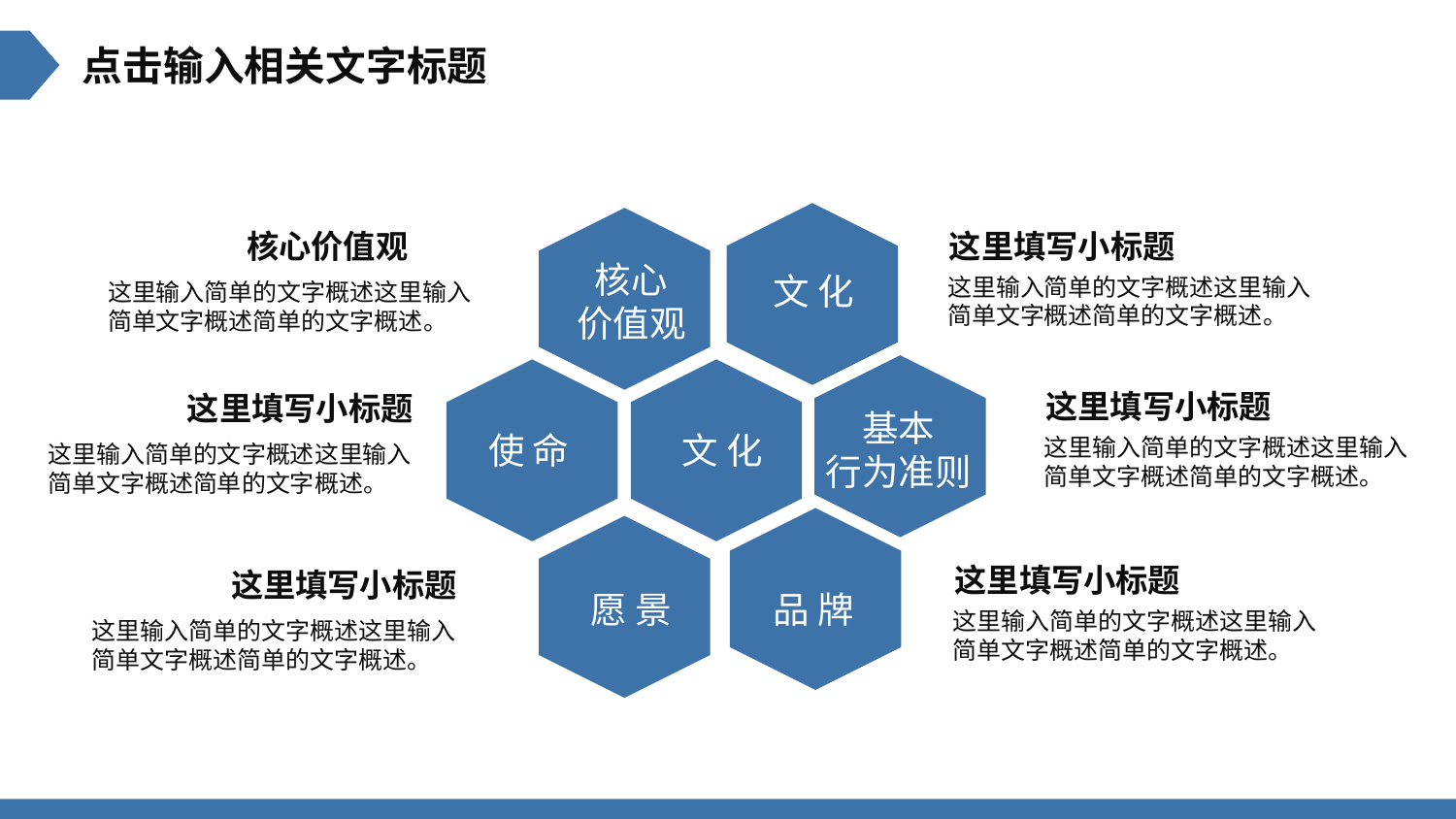

点击输入相关文字标题

核心价值观
这里填写小标题
核心
价值观
文 化
这里输入简单的文字概述这里输入简单文字概述简单的文字概述。
这里输入简单的文字概述这里输入简单文字概述简单的文字概述。

这里填写小标题
这里填写小标题
基本
行为准则
使 命
文 化
这里输入简单的文字概述这里输入简单文字概述简单的文字概述。
这里输入简单的文字概述这里输入简单文字概述简单的文字概述。

这里填写小标题
这里填写小标题
愿 景
品 牌
这里输入简单的文字概述这里输入简单文字概述简单的文字概述。
这里输入简单的文字概述这里输入简单文字概述简单的文字概述。